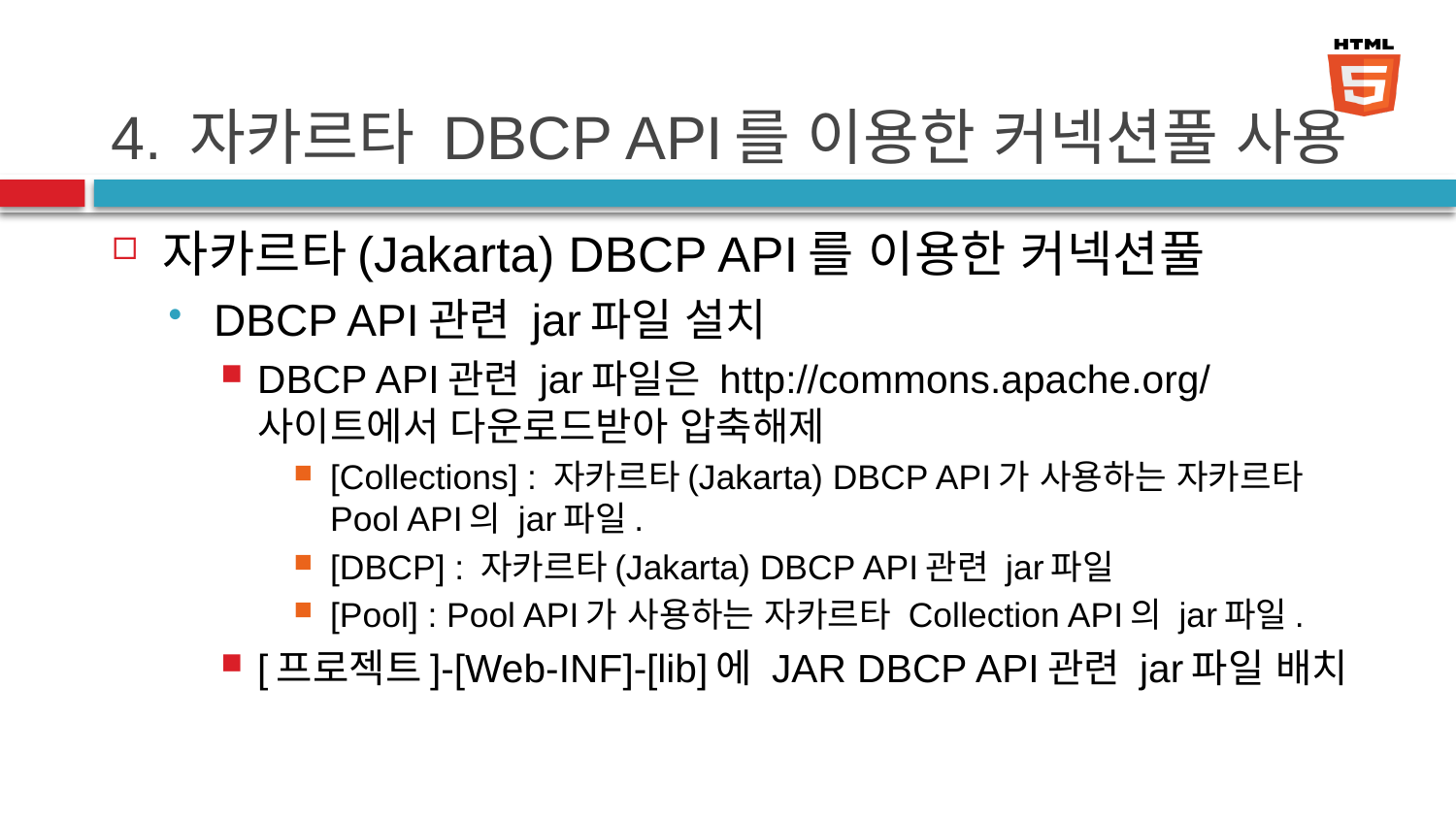

# 4. 자카르타 DBCP API를 이용한 커넥션풀 사용
자카르타(Jakarta) DBCP API를 이용한 커넥션풀
DBCP API관련 jar파일 설치
DBCP API관련 jar파일은 http://commons.apache.org/ 사이트에서 다운로드받아 압축해제
[Collections] : 자카르타(Jakarta) DBCP API가 사용하는 자카르타 Pool API의 jar파일.
[DBCP] : 자카르타(Jakarta) DBCP API관련 jar파일
[Pool] : Pool API가 사용하는 자카르타 Collection API의 jar파일.
[프로젝트]-[Web-INF]-[lib]에 JAR DBCP API관련 jar파일 배치